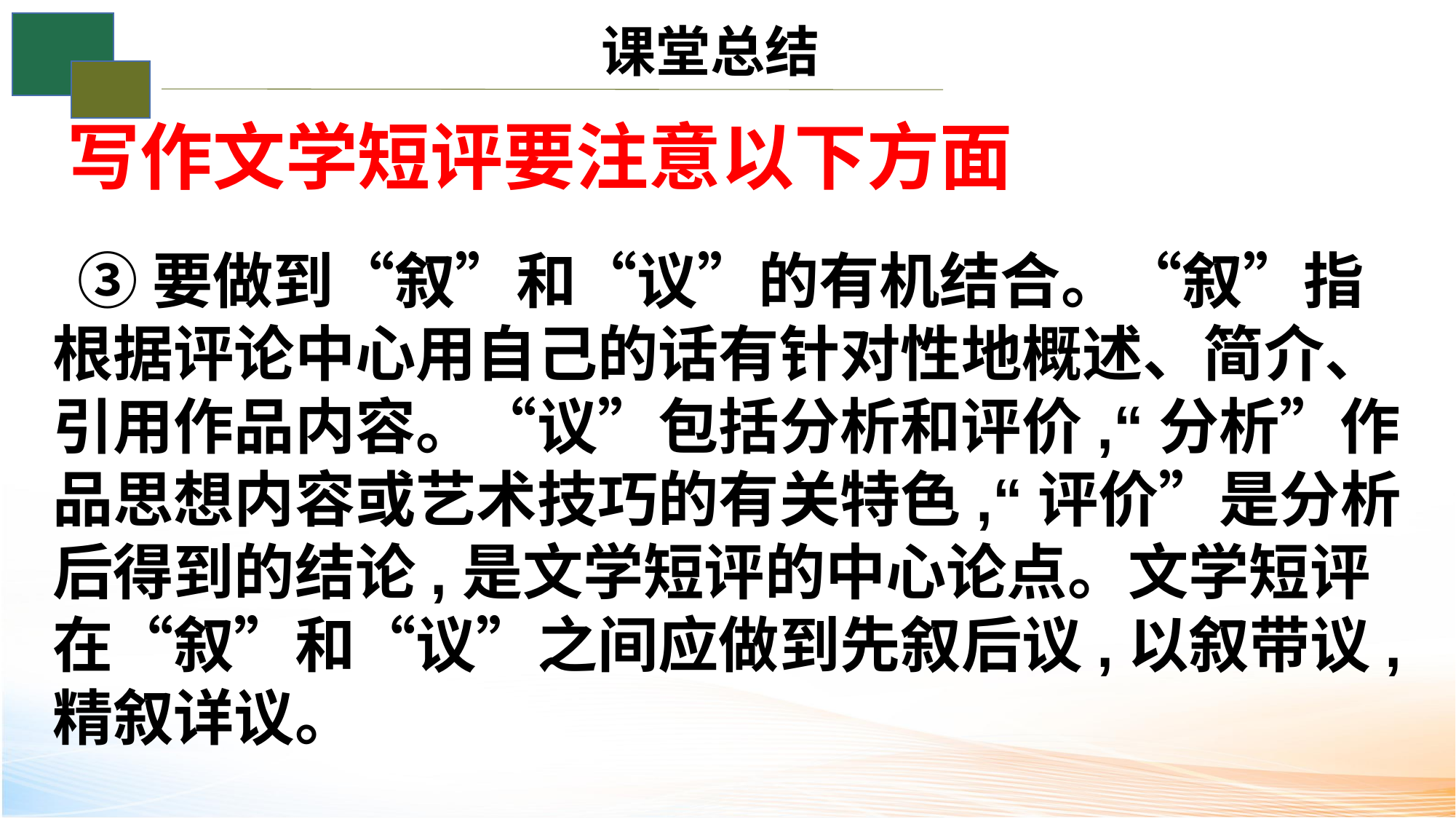

课堂总结

写作文学短评要注意以下方面
  ③要做到“叙”和“议”的有机结合。“叙”指根据评论中心用自己的话有针对性地概述、简介、引用作品内容。“议”包括分析和评价,“分析”作品思想内容或艺术技巧的有关特色,“评价”是分析后得到的结论,是文学短评的中心论点。文学短评在“叙”和“议”之间应做到先叙后议,以叙带议,精叙详议。